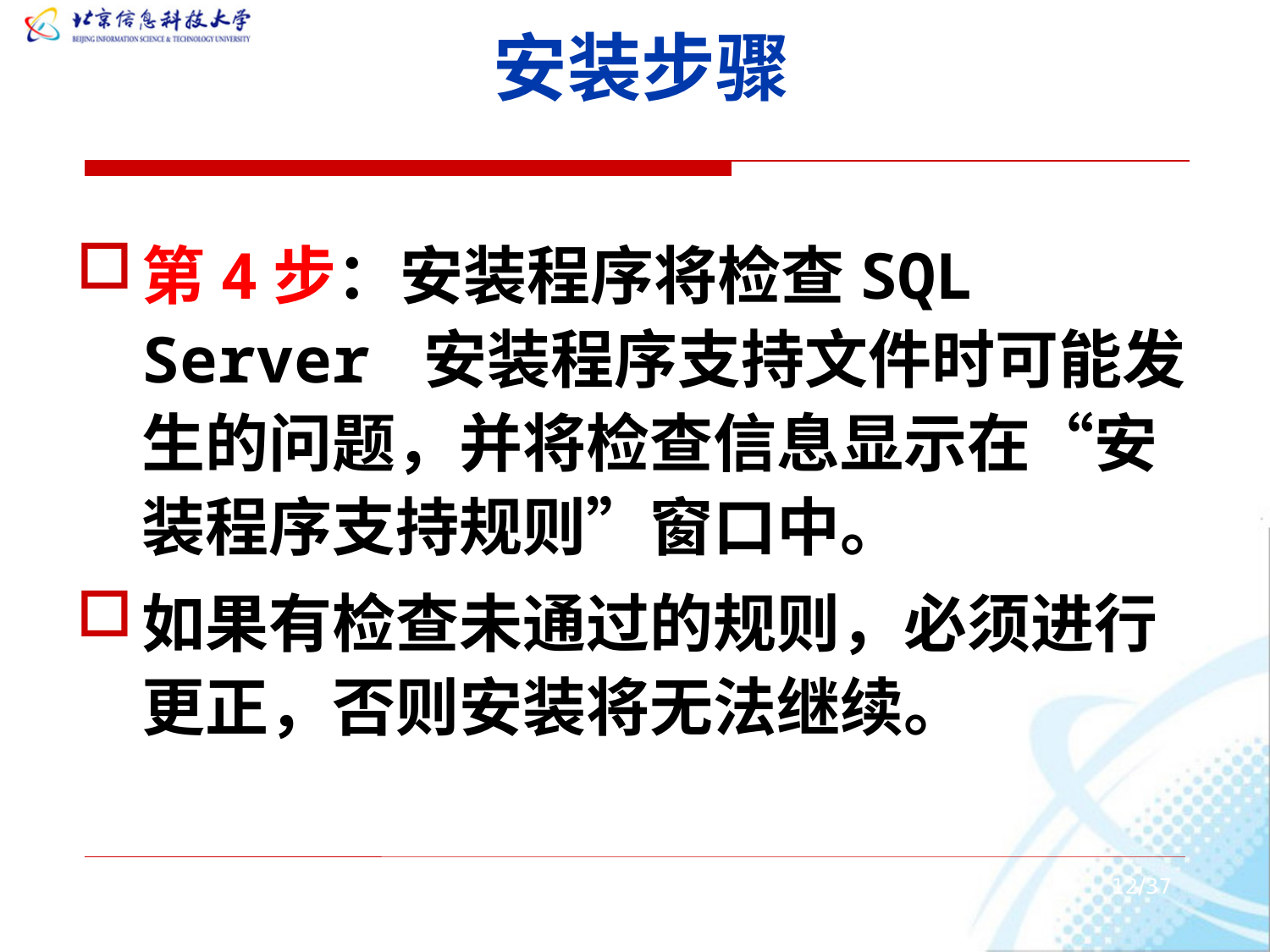

# 安装步骤
第4步：安装程序将检查SQL Server 安装程序支持文件时可能发生的问题，并将检查信息显示在“安装程序支持规则”窗口中。
如果有检查未通过的规则，必须进行更正，否则安装将无法继续。
12/37